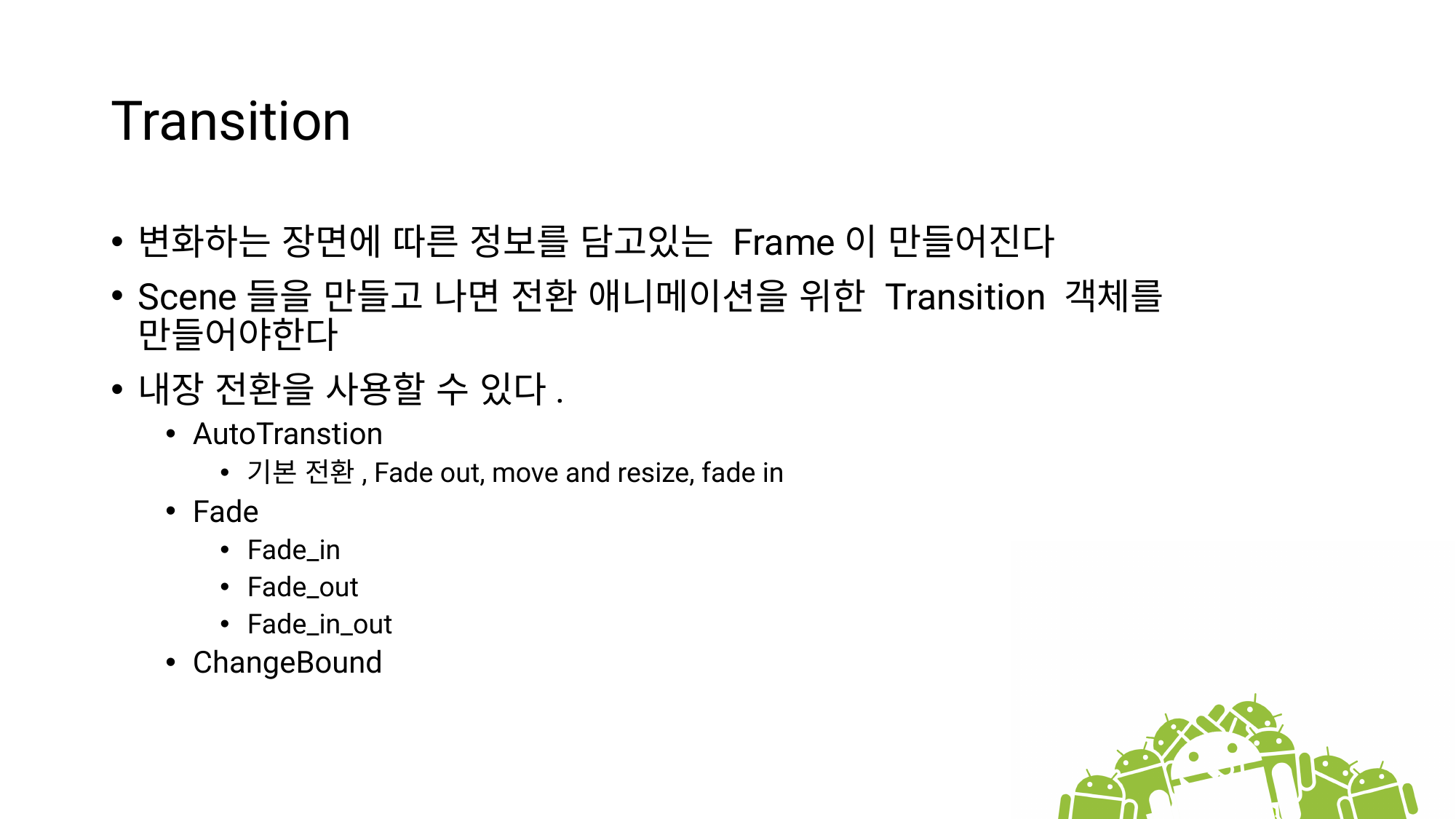

# Transition
변화하는 장면에 따른 정보를 담고있는 Frame이 만들어진다
Scene들을 만들고 나면 전환 애니메이션을 위한 Transition 객체를 만들어야한다
내장 전환을 사용할 수 있다.
AutoTranstion
기본 전환, Fade out, move and resize, fade in
Fade
Fade_in
Fade_out
Fade_in_out
ChangeBound